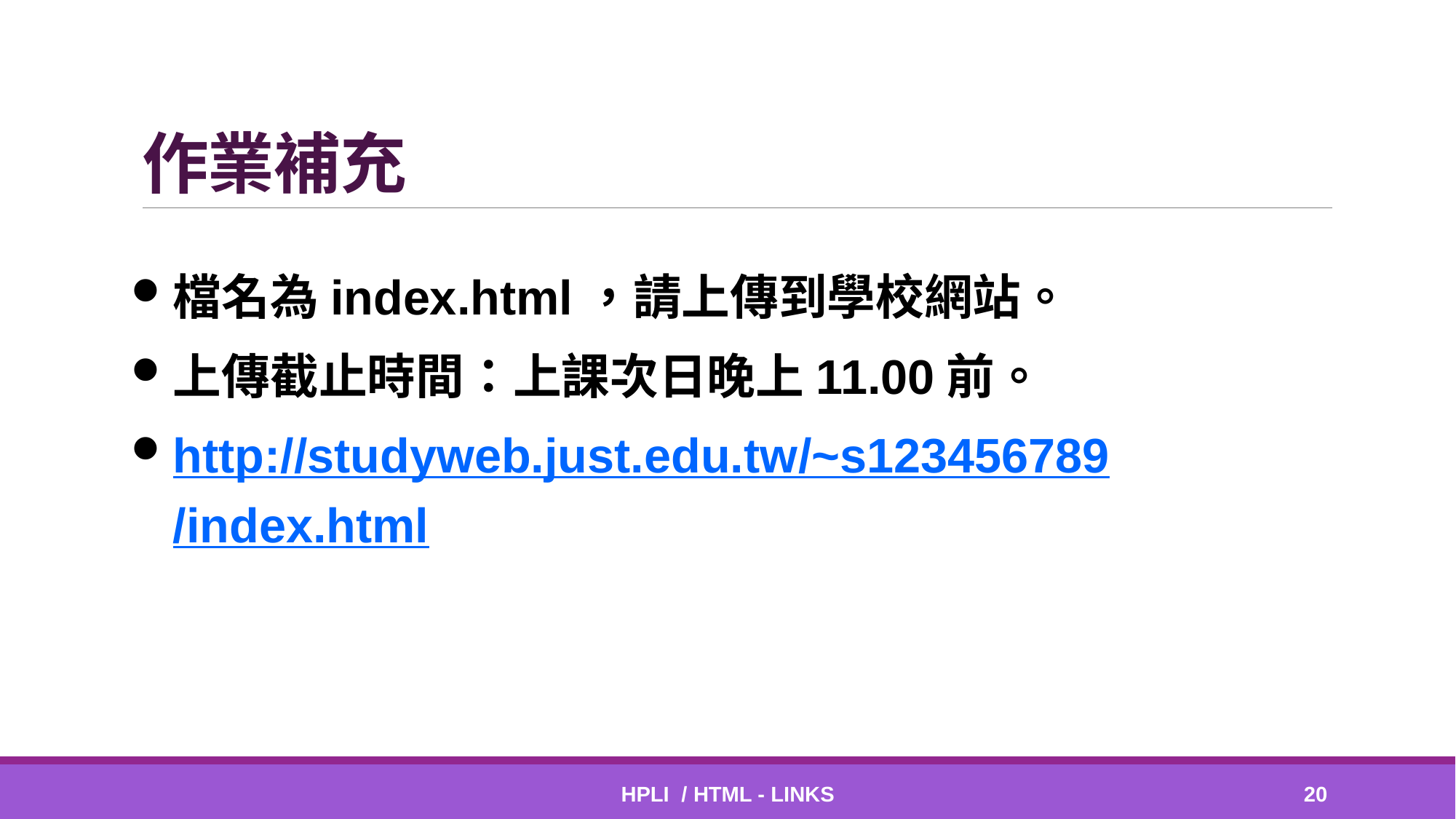

# 作業補充
檔名為index.html，請上傳到學校網站。
上傳截止時間：上課次日晚上11.00前。
http://studyweb.just.edu.tw/~s123456789/index.html
HPLI  / HTML - Links
20